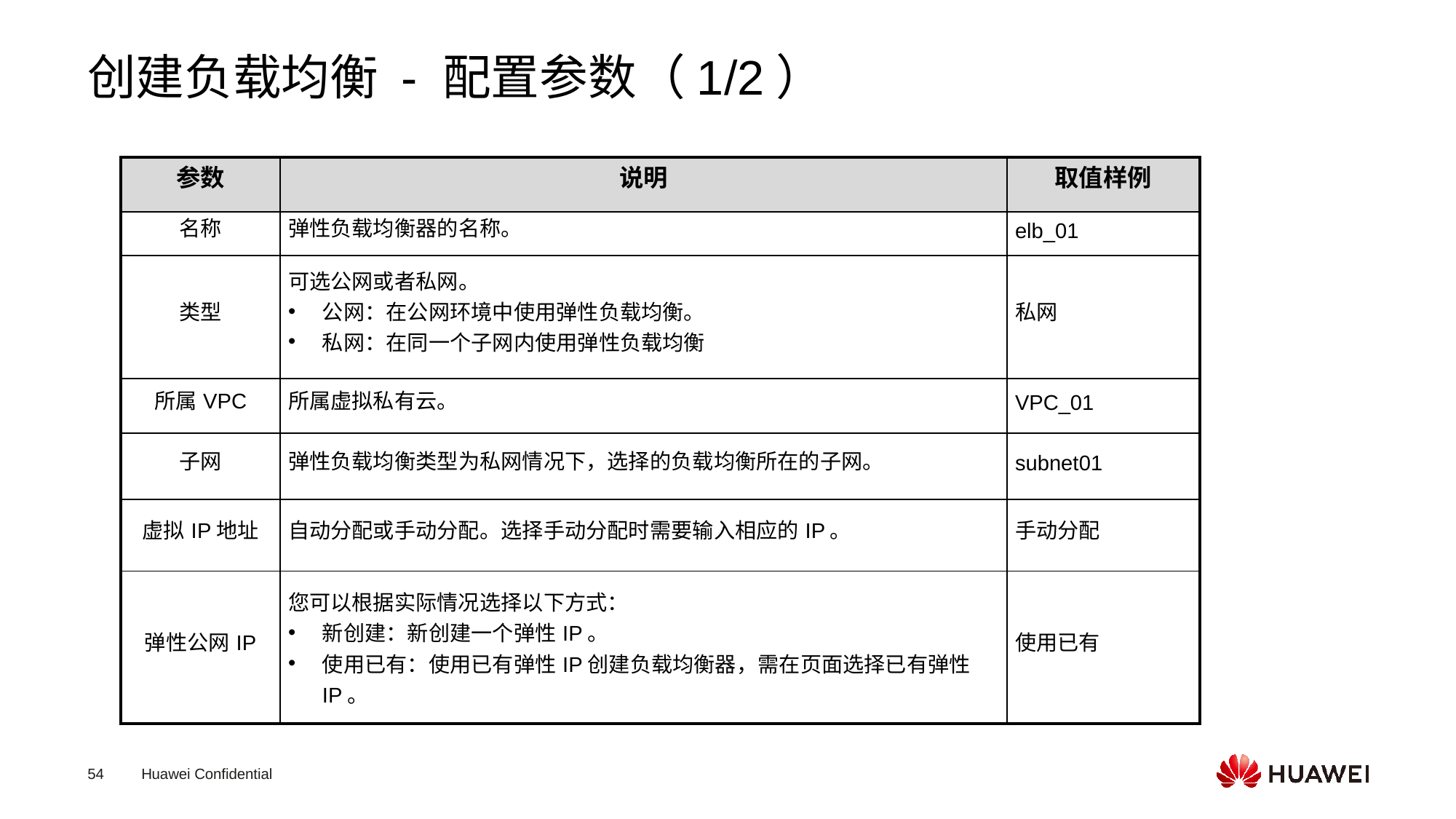

# 创建负载均衡 - 配置参数（1/2）
| 参数 | 说明 | 取值样例 |
| --- | --- | --- |
| 名称 | 弹性负载均衡器的名称。 | elb\_01 |
| 类型 | 可选公网或者私网。 公网：在公网环境中使用弹性负载均衡。 私网：在同一个子网内使用弹性负载均衡 | 私网 |
| 所属VPC | 所属虚拟私有云。 | VPC\_01 |
| 子网 | 弹性负载均衡类型为私网情况下，选择的负载均衡所在的子网。 | subnet01 |
| 虚拟IP地址 | 自动分配或手动分配。选择手动分配时需要输入相应的IP。 | 手动分配 |
| 弹性公网IP | 您可以根据实际情况选择以下方式： 新创建：新创建一个弹性IP。 使用已有：使用已有弹性IP创建负载均衡器，需在页面选择已有弹性IP。 | 使用已有 |